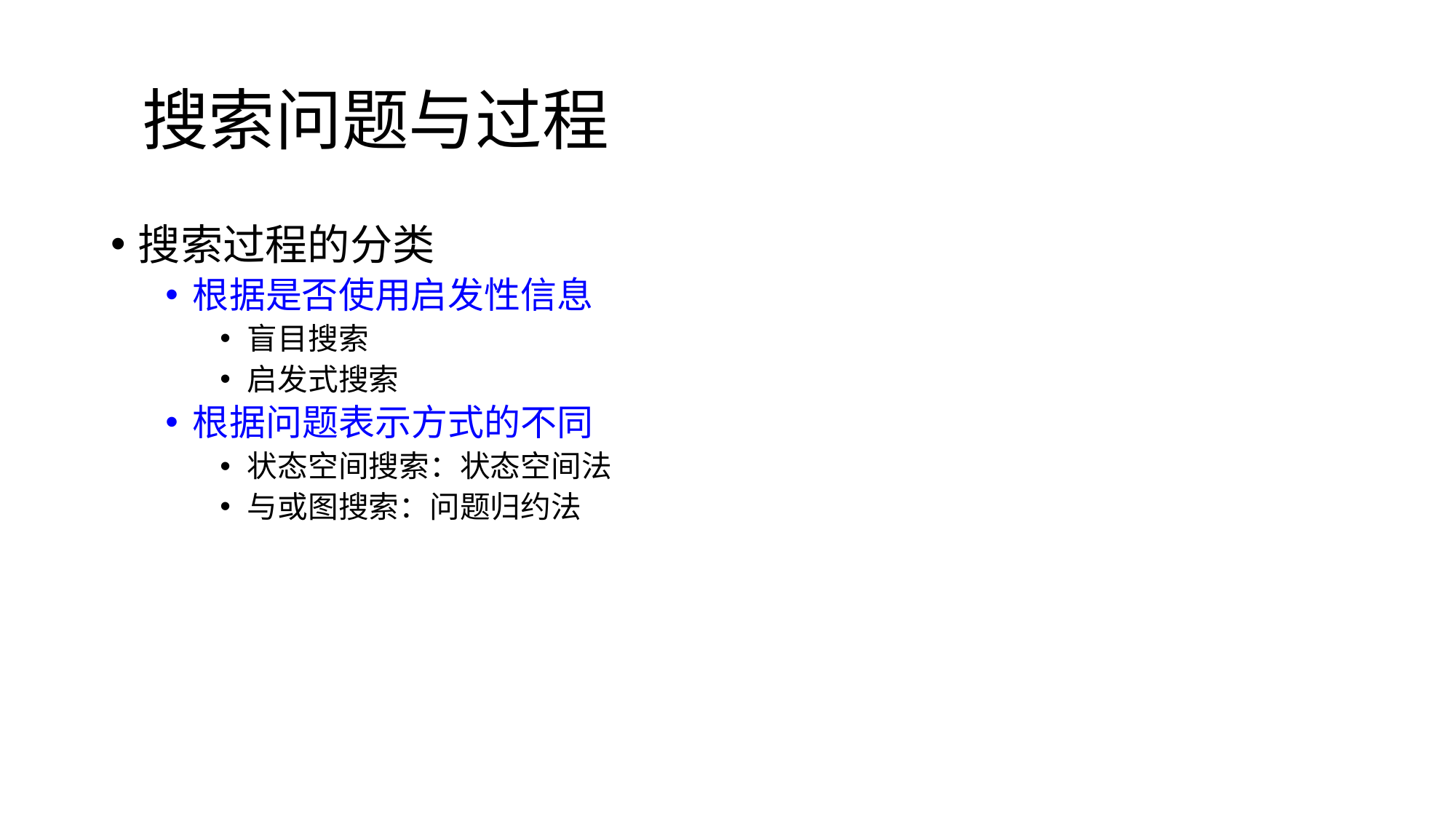

# 搜索问题与过程
搜索过程的分类
根据是否使用启发性信息
盲目搜索
启发式搜索
根据问题表示方式的不同
状态空间搜索：状态空间法
与或图搜索：问题归约法